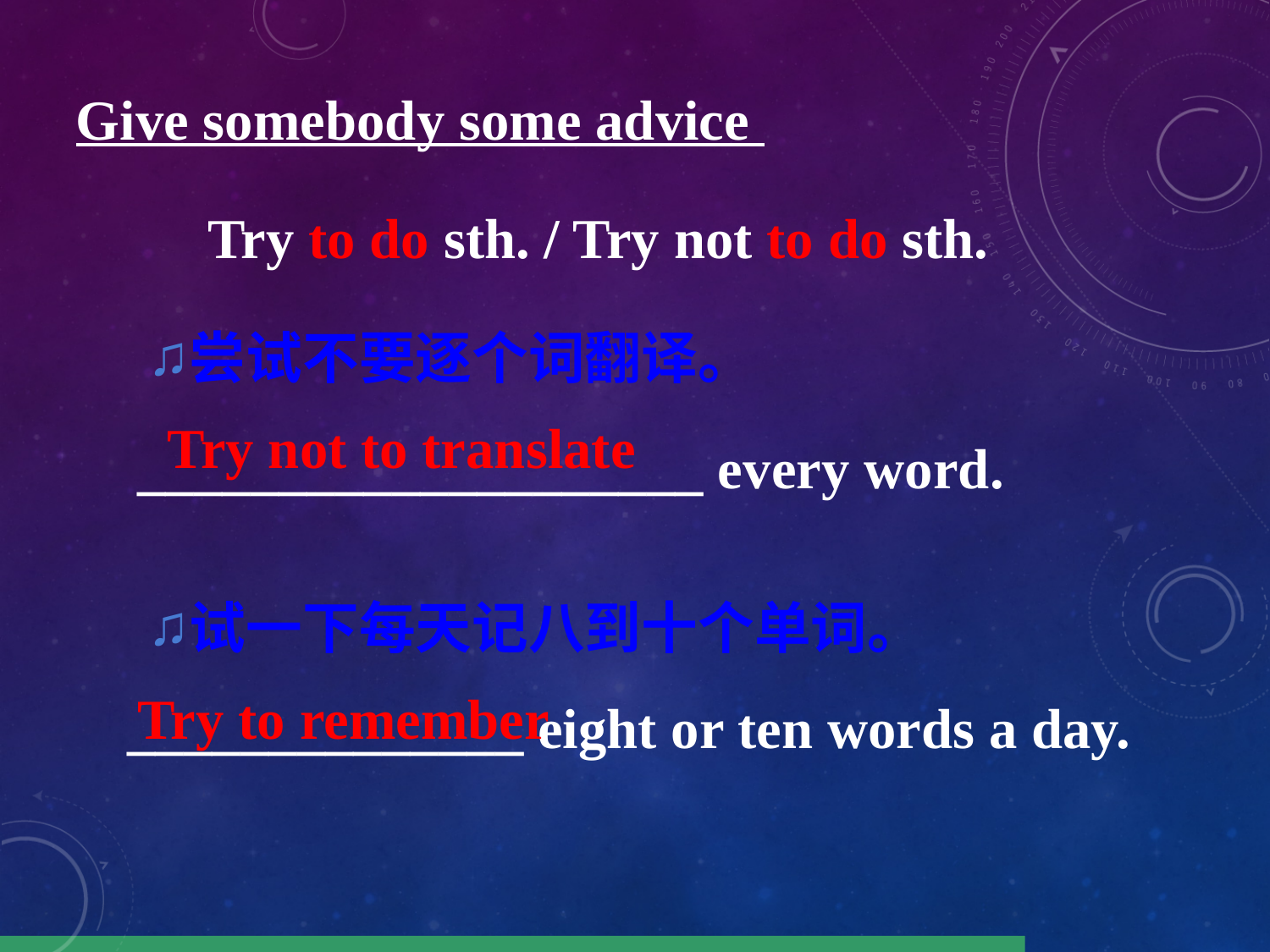

Give somebody some advice
Try to do sth. / Try not to do sth.
尝试不要逐个词翻译。
Try not to translate
____________________ every word.
试一下每天记八到十个单词。
Try to remember
______________ eight or ten words a day.